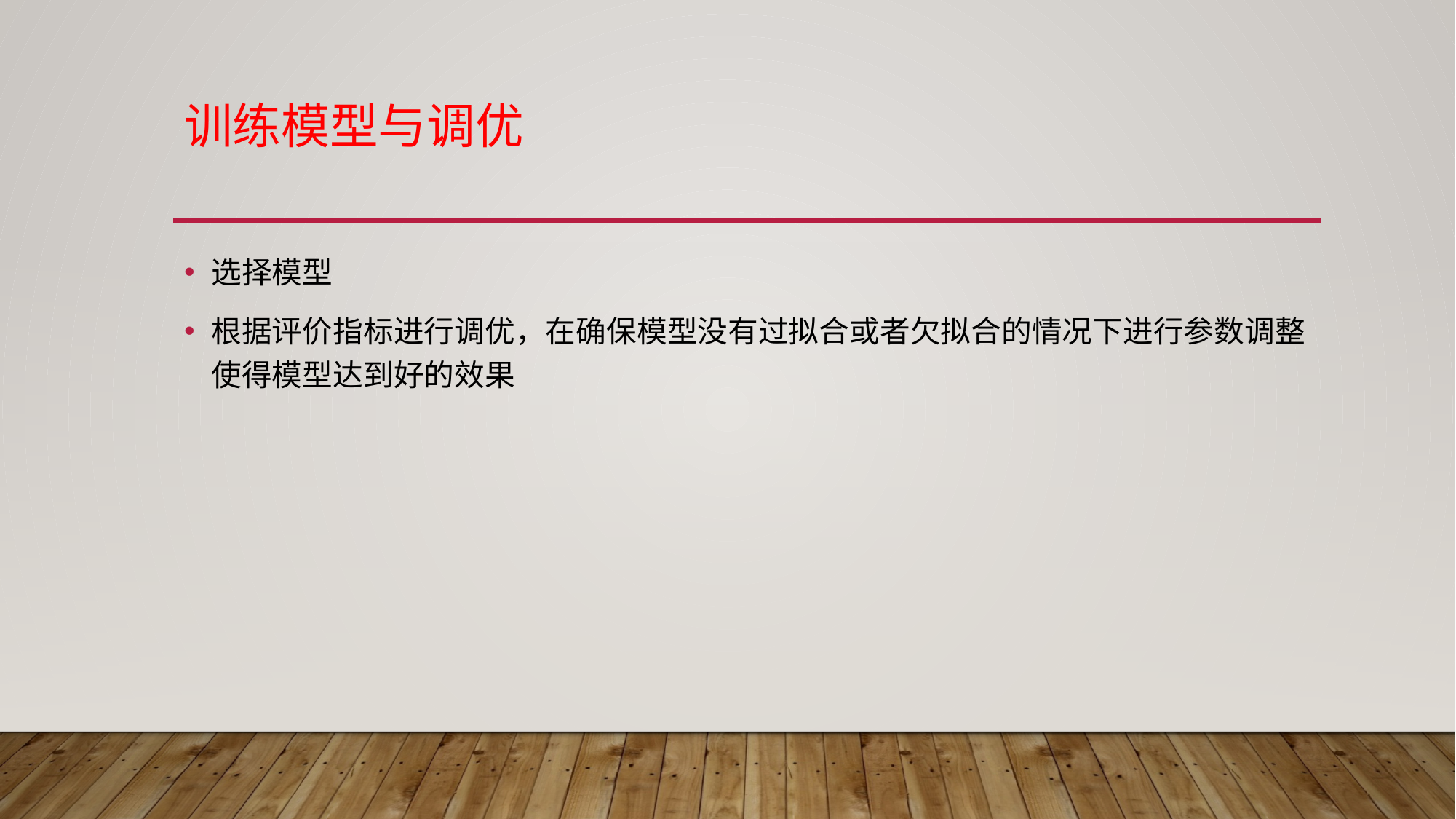

# 训练模型与调优
选择模型
根据评价指标进行调优，在确保模型没有过拟合或者欠拟合的情况下进行参数调整使得模型达到好的效果